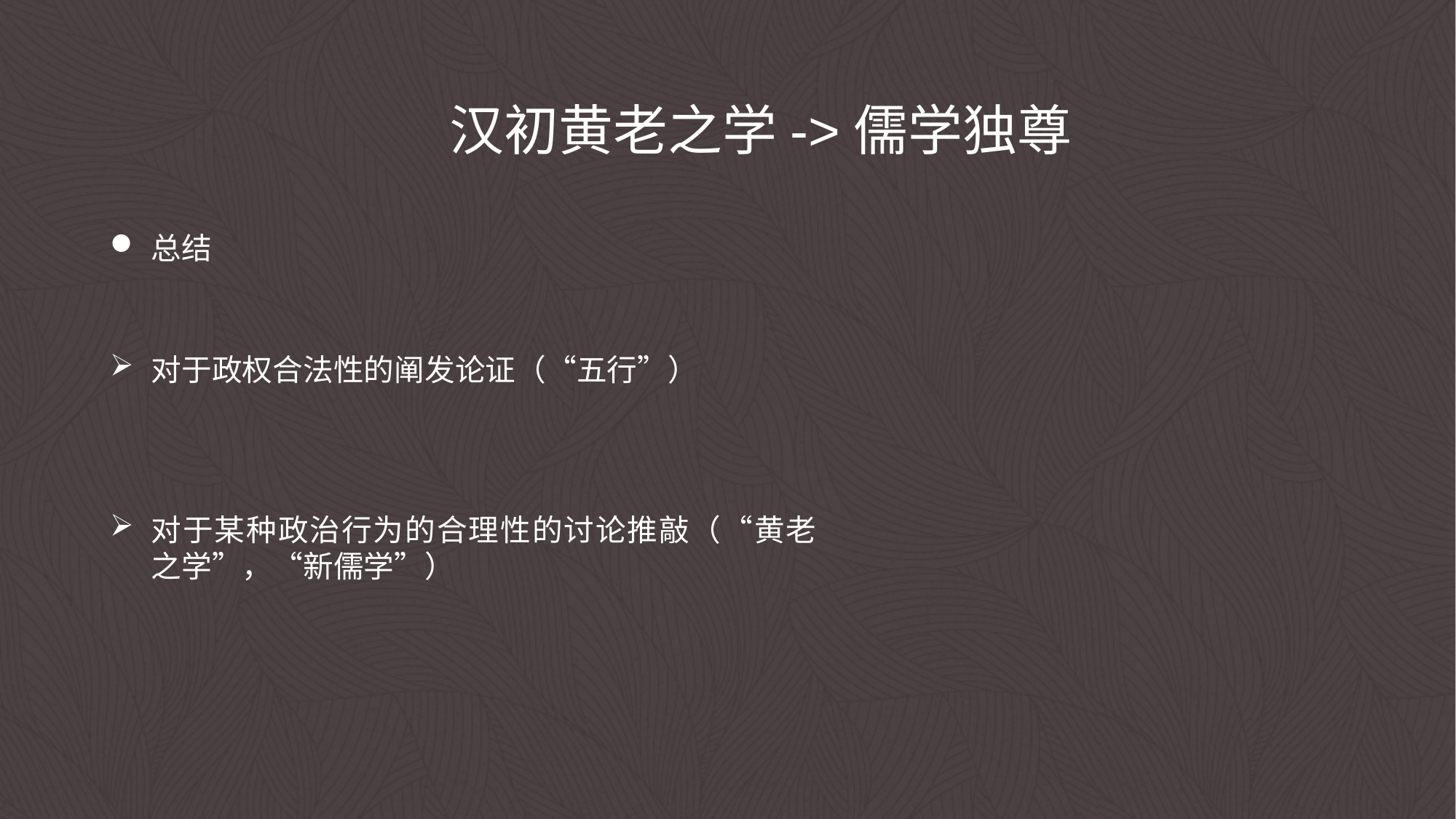

汉初黄老之学->儒学独尊
总结
对于政权合法性的阐发论证（“五行”）
对于某种政治行为的合理性的讨论推敲（“黄老之学”，“新儒学”）